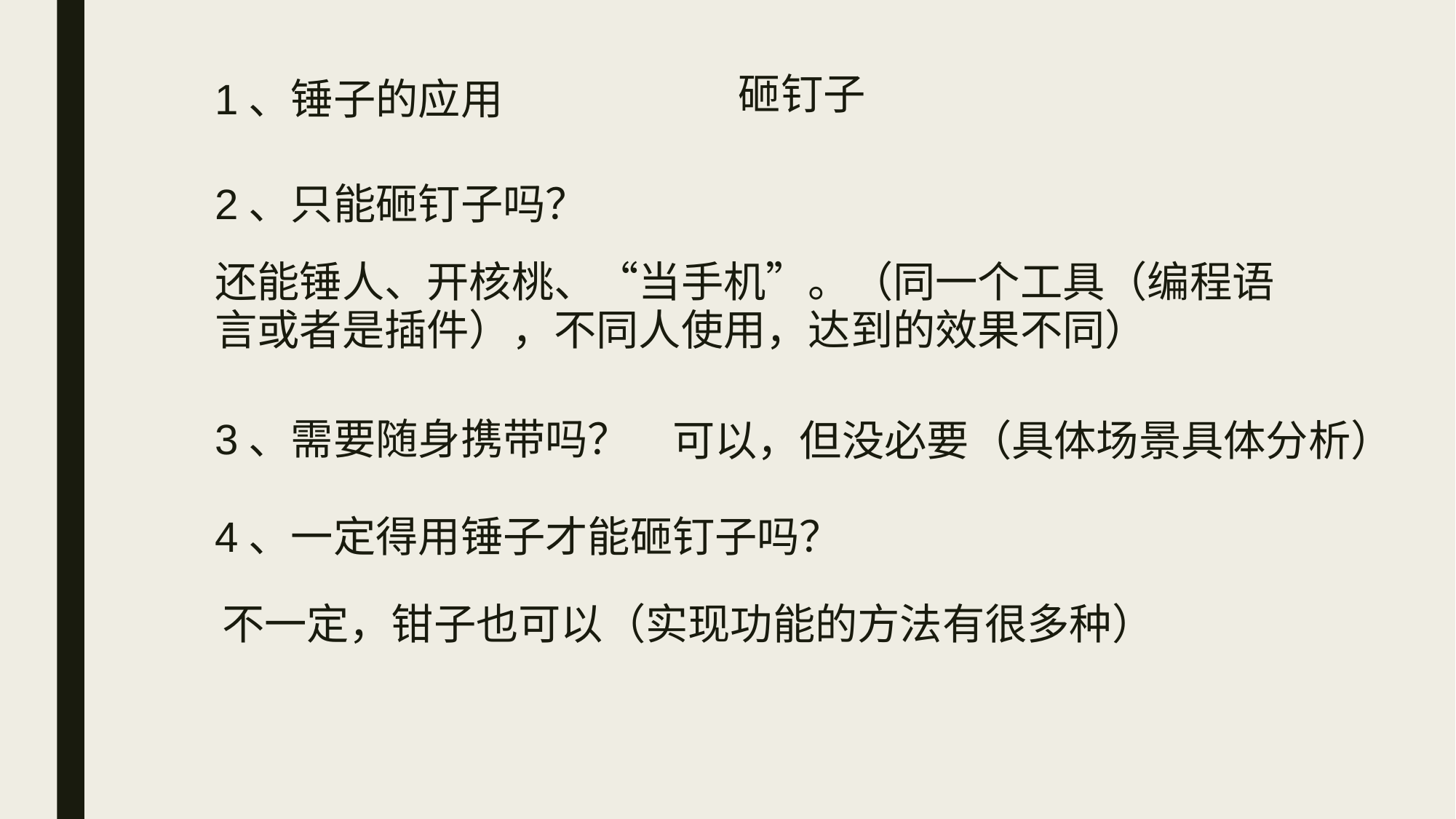

砸钉子
1、锤子的应用
2、只能砸钉子吗？
还能锤人、开核桃、“当手机”。（同一个工具（编程语言或者是插件），不同人使用，达到的效果不同）
3、需要随身携带吗？
可以，但没必要（具体场景具体分析）
4、一定得用锤子才能砸钉子吗？
不一定，钳子也可以（实现功能的方法有很多种）